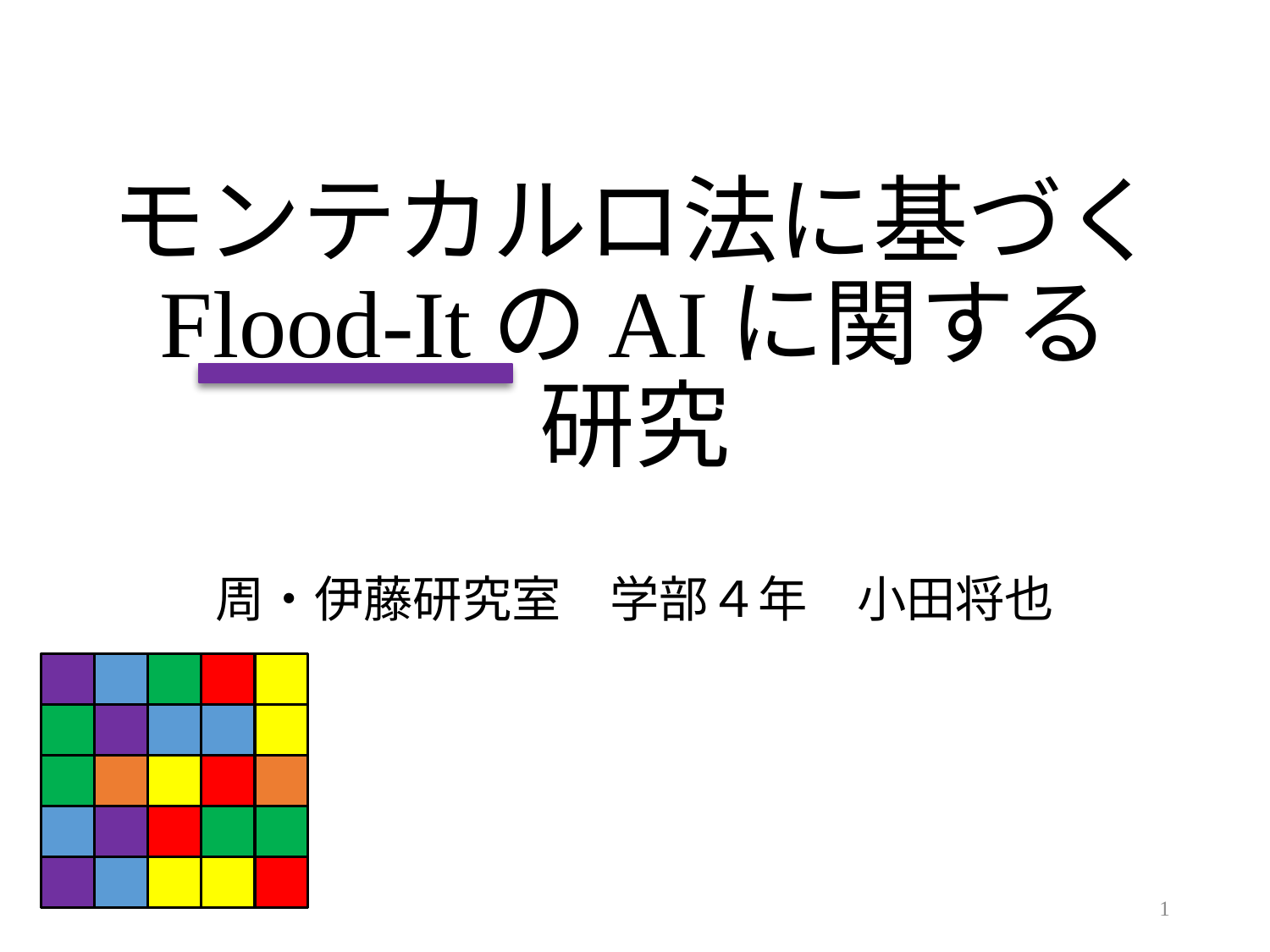

# モンテカルロ法に基づく Flood-ItのAIに関する 研究

周・伊藤研究室　学部４年　小田将也
図とアニメーション

1